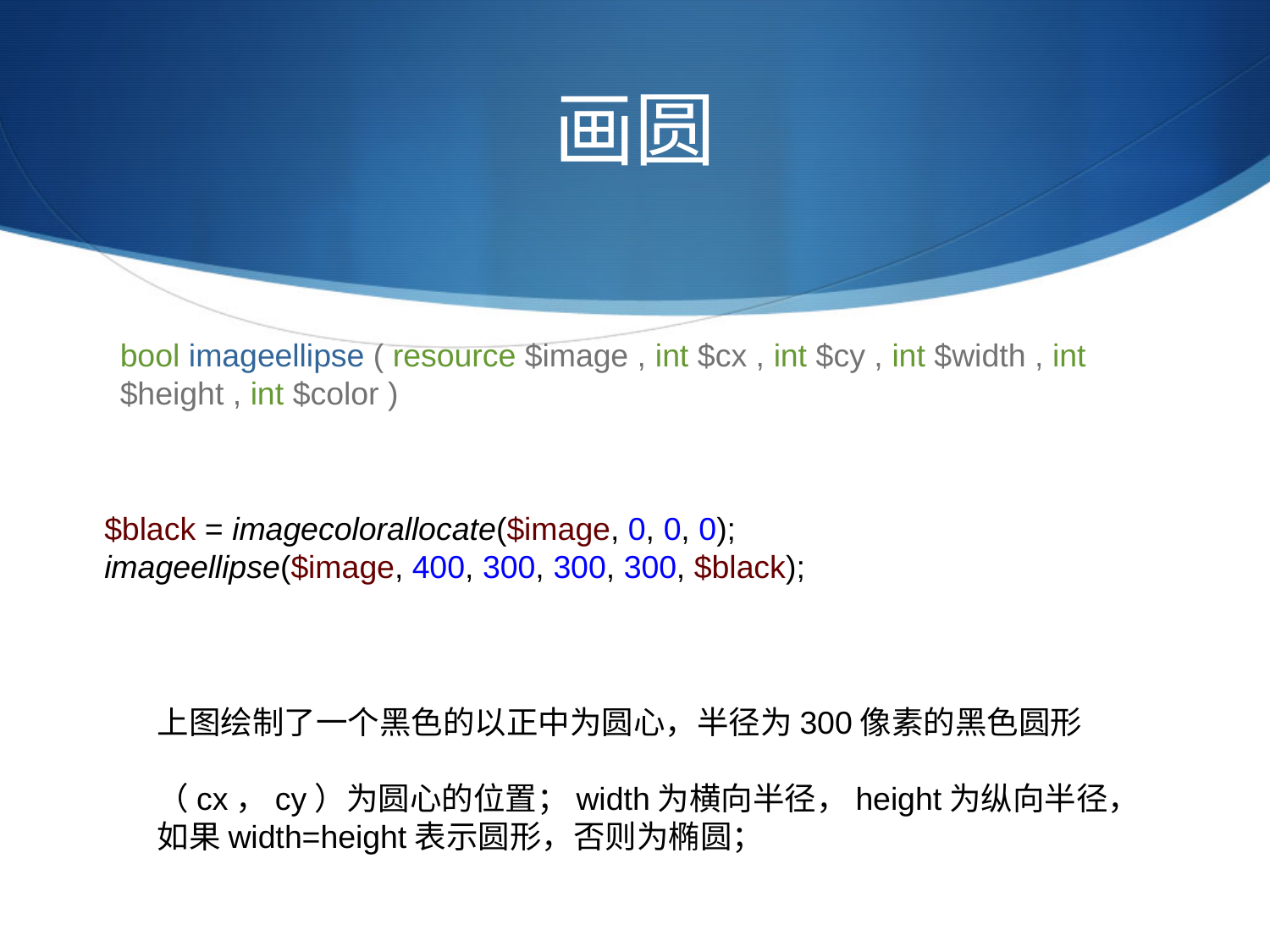

# 画圆
bool imageellipse ( resource $image , int $cx , int $cy , int $width , int $height , int $color )
$black = imagecolorallocate($image, 0, 0, 0);
imageellipse($image, 400, 300, 300, 300, $black);
上图绘制了一个黑色的以正中为圆心，半径为300像素的黑色圆形

（cx，cy）为圆心的位置；width为横向半径，height为纵向半径，如果width=height表示圆形，否则为椭圆；